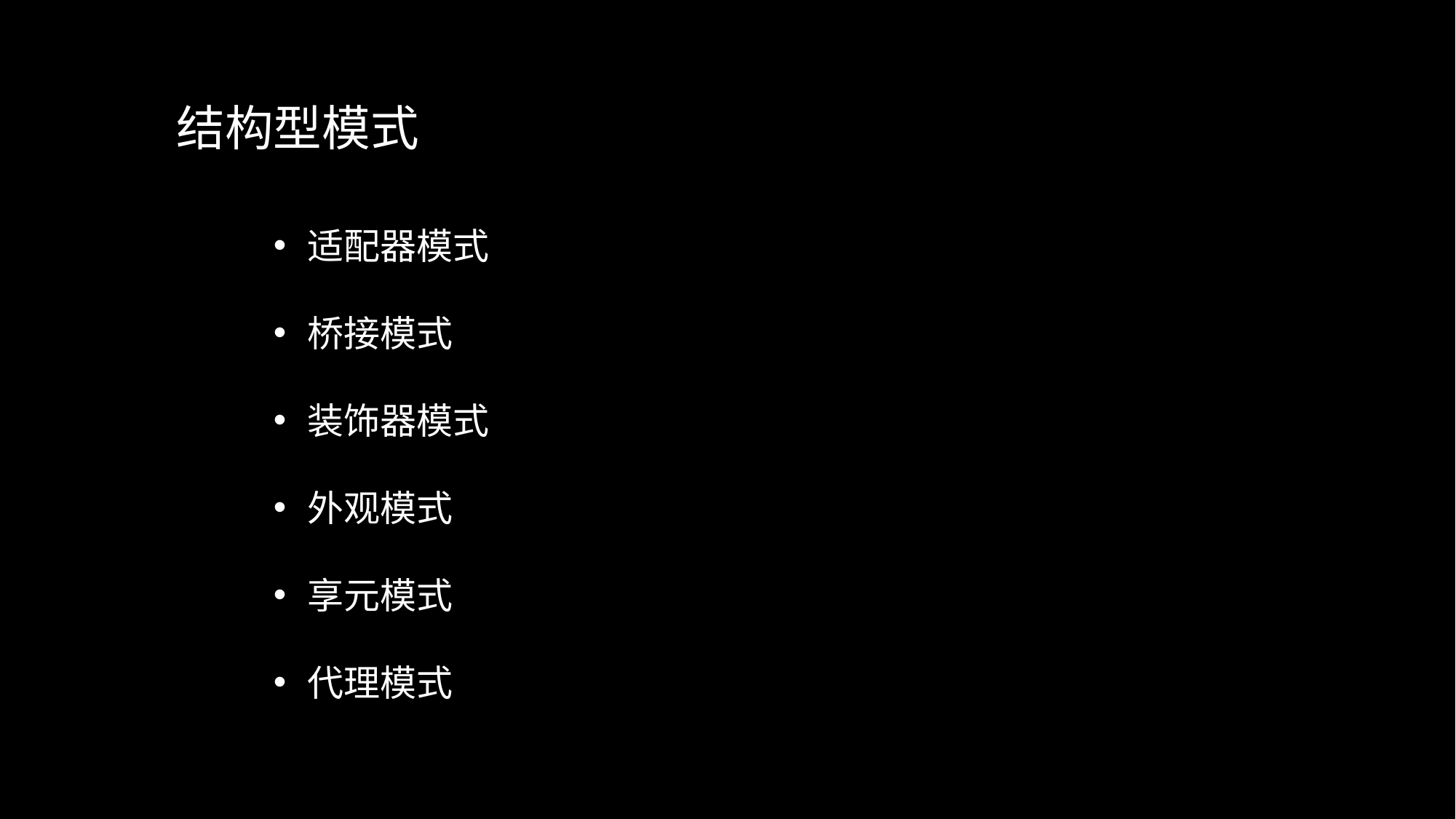

结构型模式
适配器模式

桥接模式

装饰器模式

外观模式

享元模式

代理模式